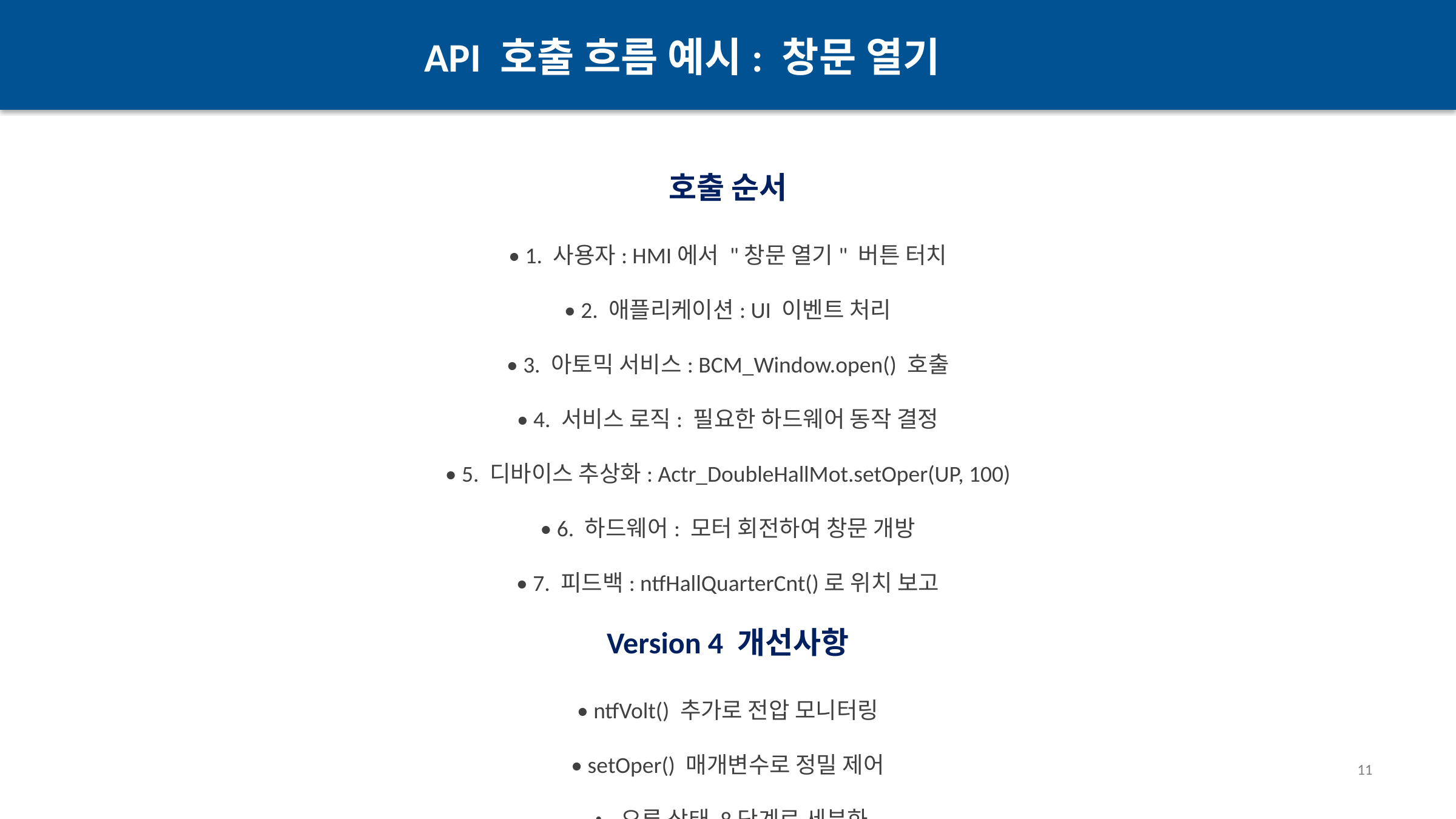

API 호출 흐름 예시: 창문 열기
호출 순서
• 1. 사용자: HMI에서 "창문 열기" 버튼 터치
• 2. 애플리케이션: UI 이벤트 처리
• 3. 아토믹 서비스: BCM_Window.open() 호출
• 4. 서비스 로직: 필요한 하드웨어 동작 결정
• 5. 디바이스 추상화: Actr_DoubleHallMot.setOper(UP, 100)
• 6. 하드웨어: 모터 회전하여 창문 개방
• 7. 피드백: ntfHallQuarterCnt()로 위치 보고
Version 4 개선사항
• ntfVolt() 추가로 전압 모니터링
• setOper() 매개변수로 정밀 제어
11
• 오류 상태 8단계로 세분화